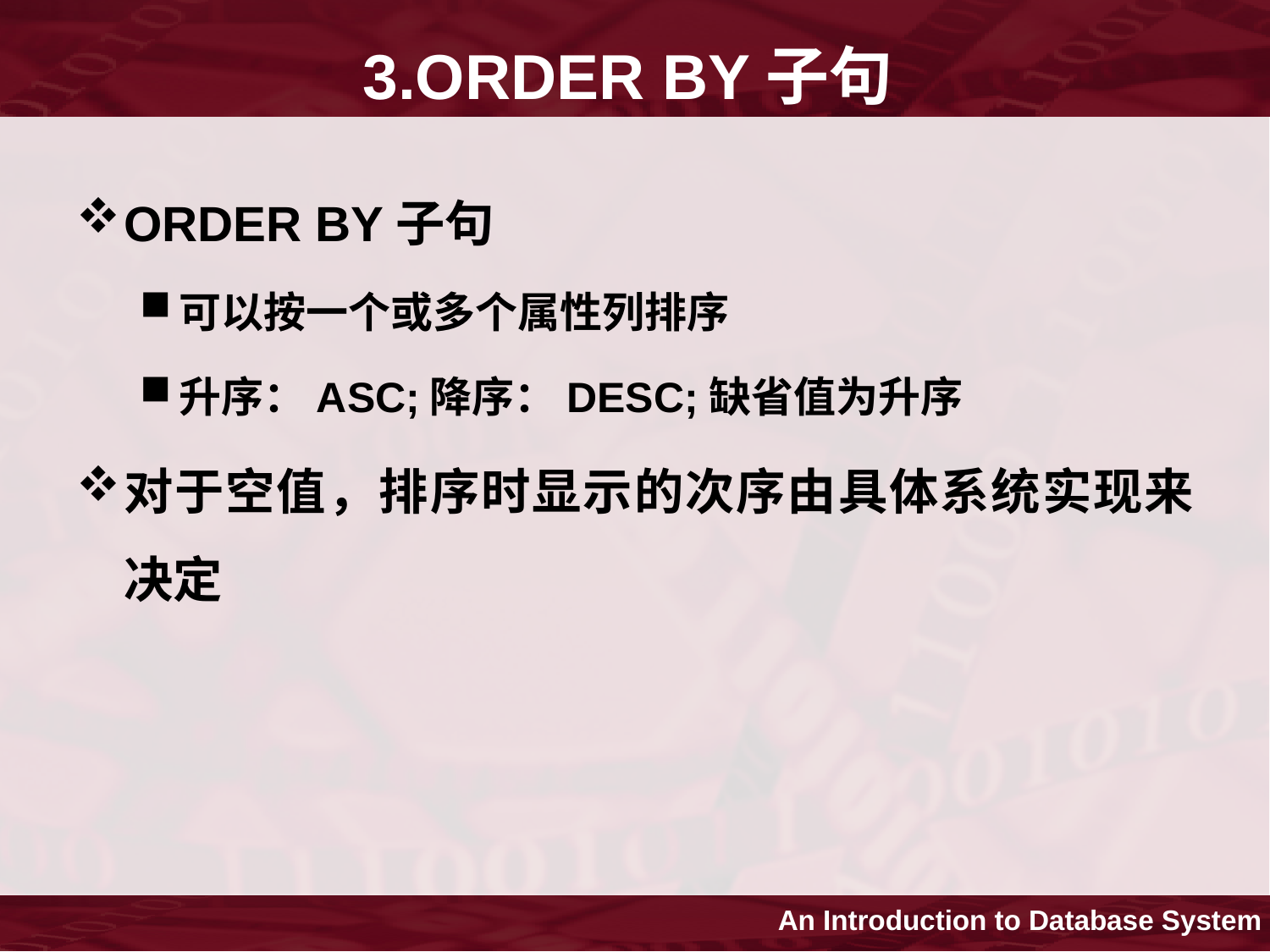

# 3.ORDER BY子句
ORDER BY子句
可以按一个或多个属性列排序
升序：ASC;降序：DESC;缺省值为升序
对于空值，排序时显示的次序由具体系统实现来决定